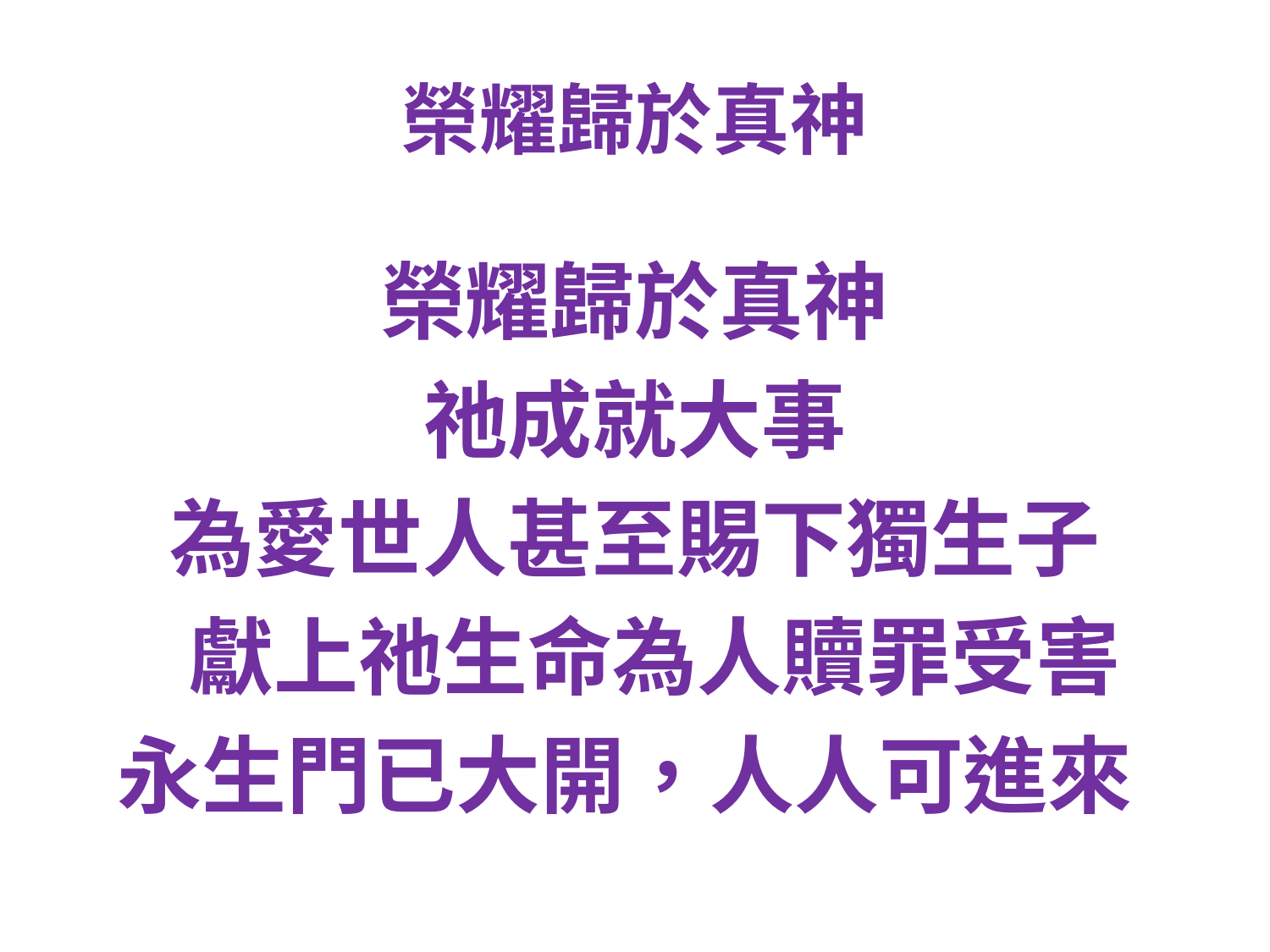

# 榮耀歸於真神
榮耀歸於真神
祂成就大事
為愛世人甚至賜下獨生子
 獻上祂生命為人贖罪受害
永生門已大開，人人可進來